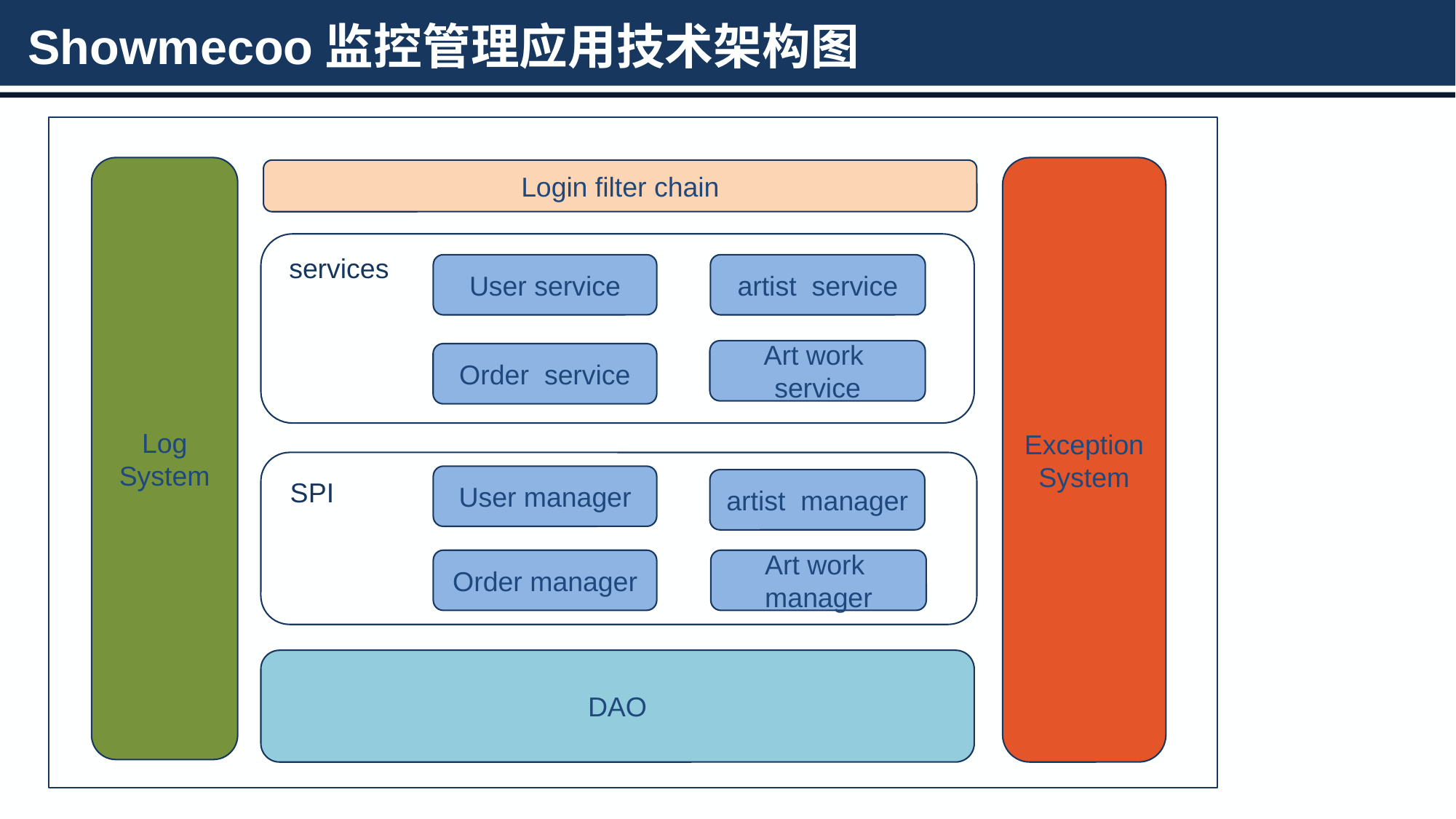

# Showmecoo监控管理应用技术架构图

Log System
Exception System
Login filter chain

services
User service
artist  service
Art work  service
Order  service

User manager
SPI
artist  manager
Order manager
Art work  manager
DAO